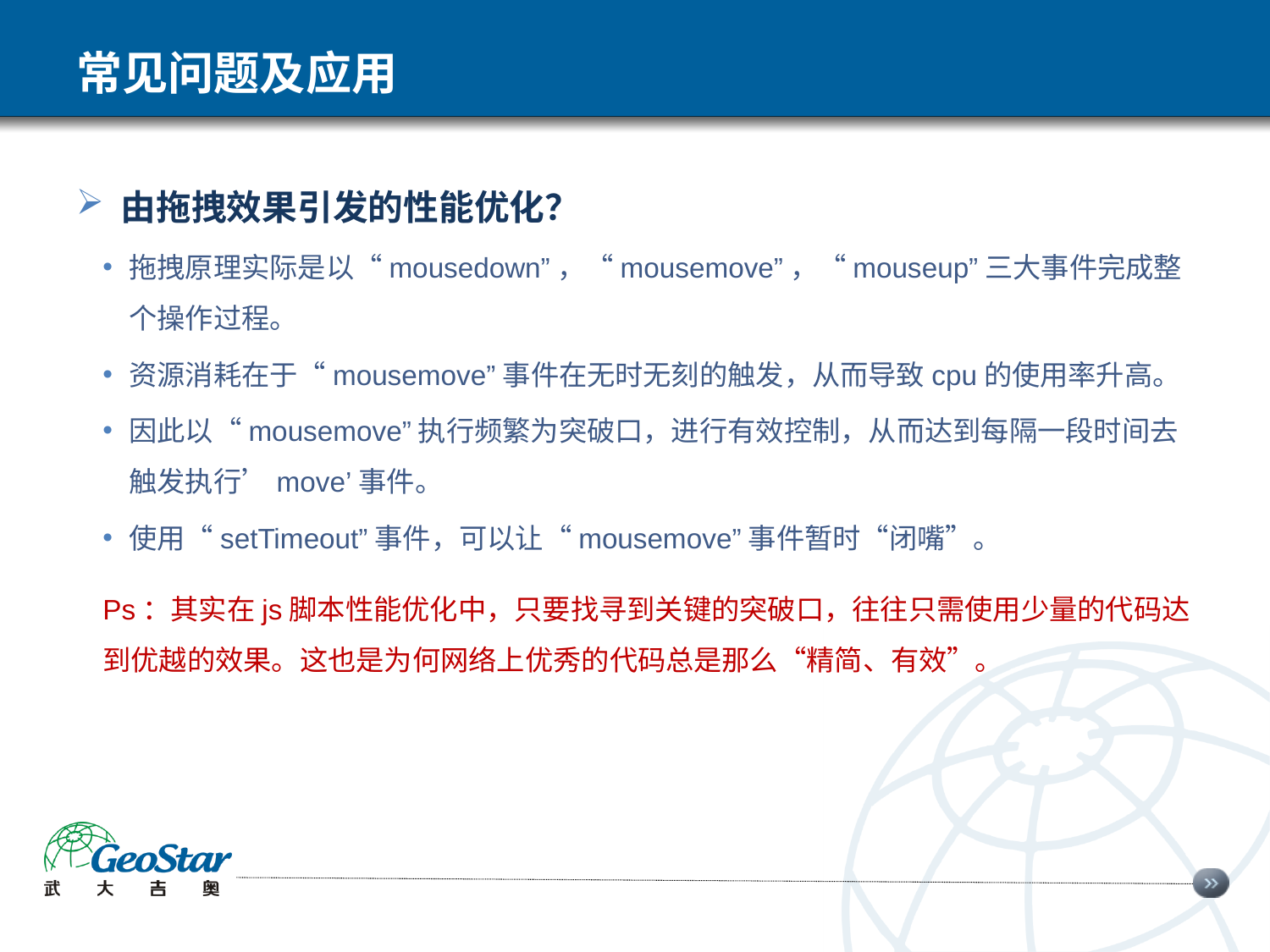

# 常见问题及应用
 由拖拽效果引发的性能优化？
拖拽原理实际是以“mousedown”，“mousemove”，“mouseup”三大事件完成整个操作过程。
资源消耗在于“mousemove”事件在无时无刻的触发，从而导致cpu的使用率升高。
因此以“mousemove”执行频繁为突破口，进行有效控制，从而达到每隔一段时间去触发执行’move’事件。
使用“setTimeout”事件，可以让“mousemove”事件暂时“闭嘴”。
Ps：其实在js脚本性能优化中，只要找寻到关键的突破口，往往只需使用少量的代码达到优越的效果。这也是为何网络上优秀的代码总是那么“精简、有效”。